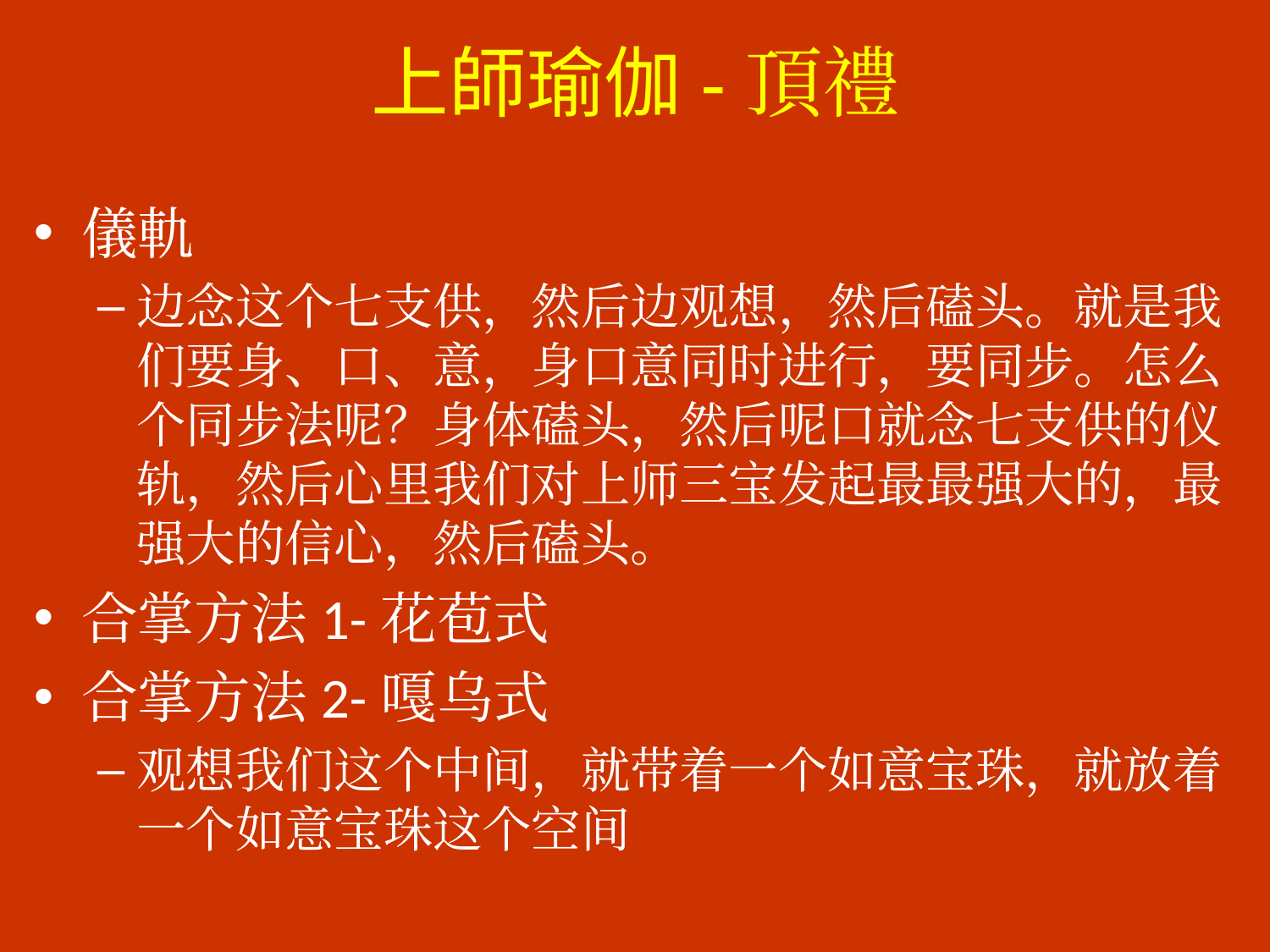

# 上師瑜伽-頂禮

儀軌
边念这个七支供，然后边观想，然后磕头。就是我们要身、口、意，身口意同时进行，要同步。怎么个同步法呢？身体磕头，然后呢口就念七支供的仪轨，然后心里我们对上师三宝发起最最强大的，最强大的信心，然后磕头。
合掌方法1-花苞式
合掌方法2-嘎乌式
观想我们这个中间，就带着一个如意宝珠，就放着一个如意宝珠这个空间